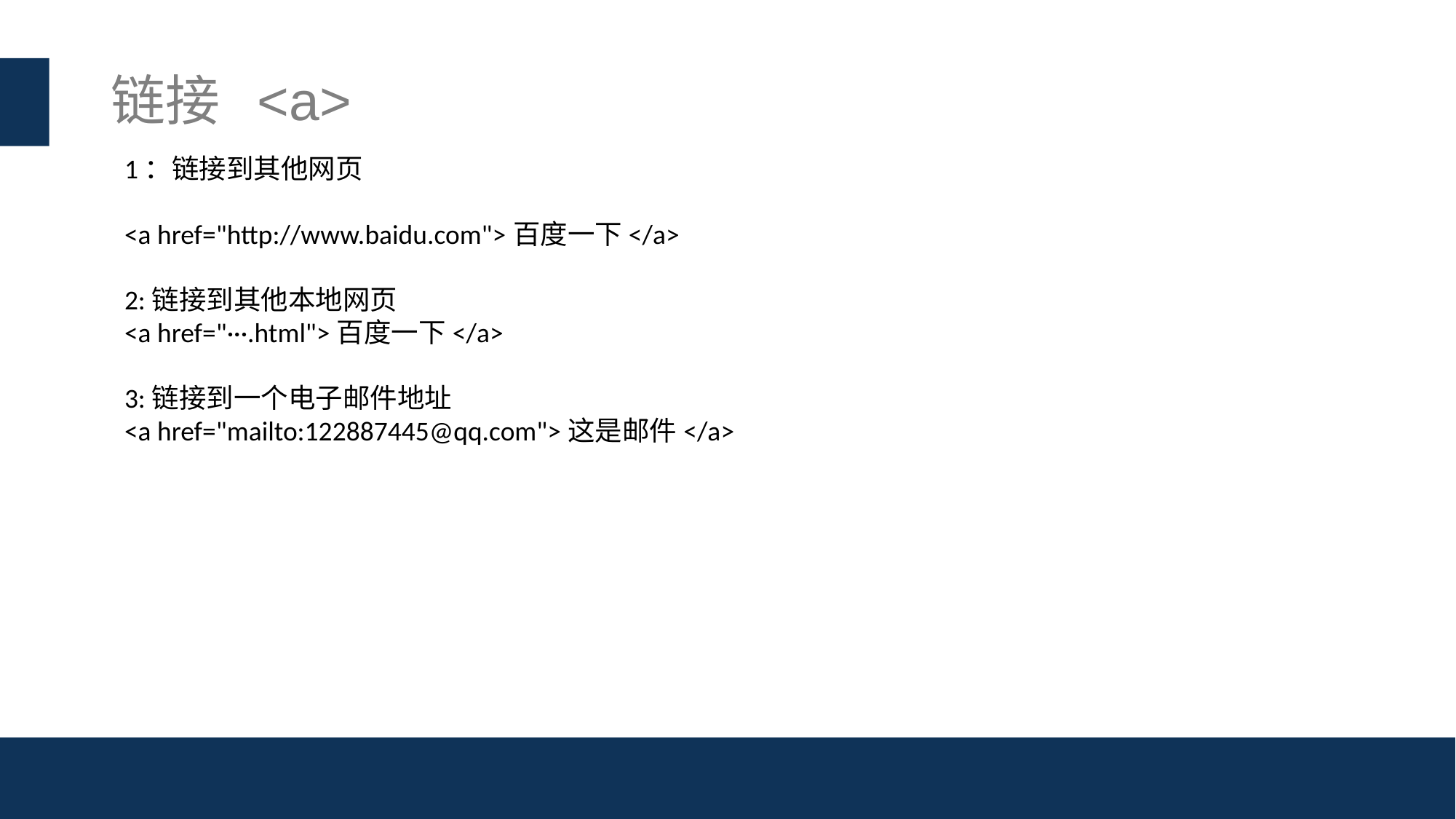

# 链接  <a>

1：链接到其他网页

<a href="http://www.baidu.com">百度一下</a>

2:链接到其他本地网页
<a href="···.html">百度一下</a>

3:链接到一个电子邮件地址
<a href="mailto:122887445@qq.com">这是邮件</a>